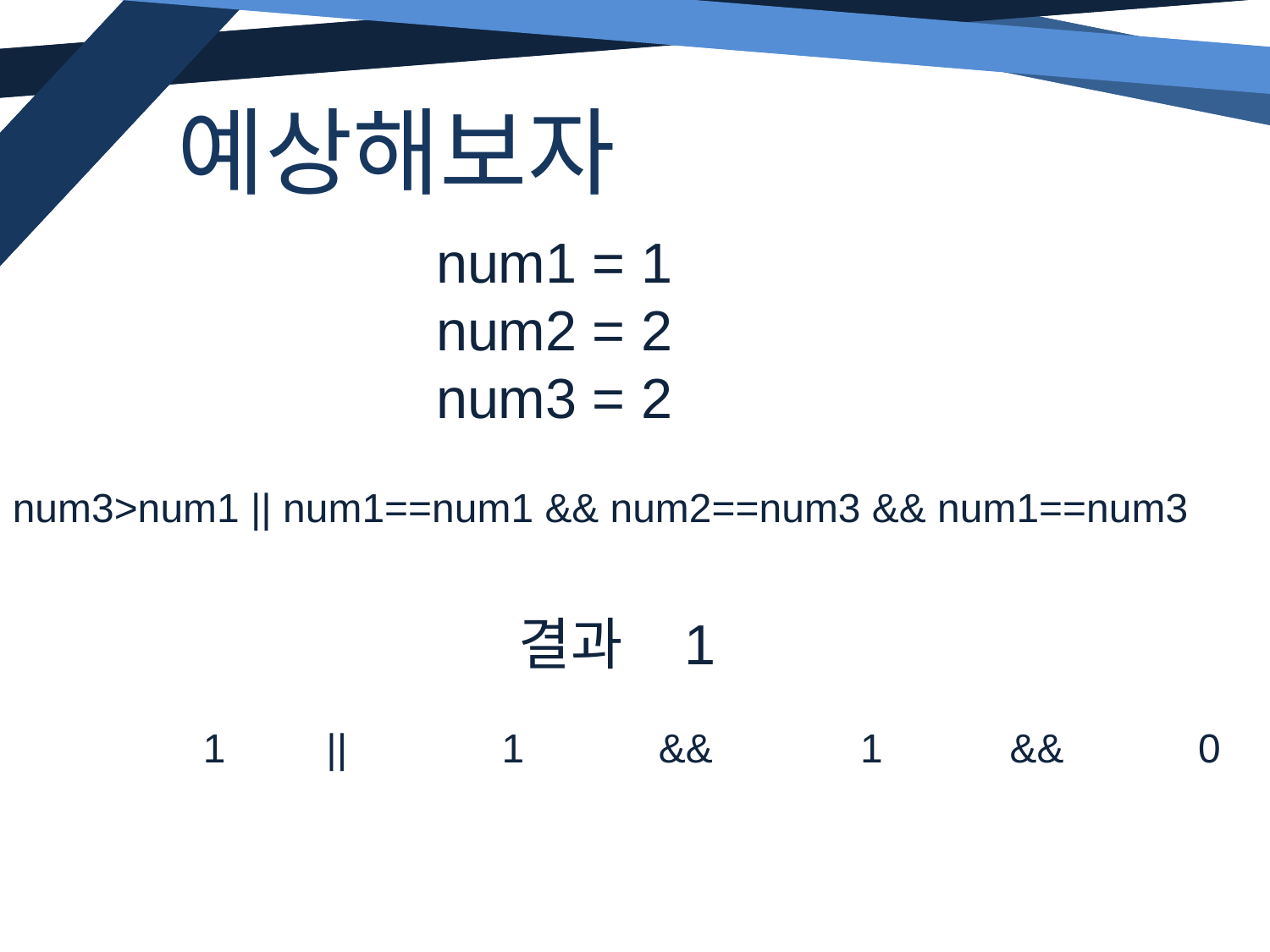

예상해보자
num1 = 1
num2 = 2
num3 = 2
num3>num1 || num1==num1 && num2==num3 && num1==num3
결과   1
	1         || 	    1            && 	  1  	    &&            0